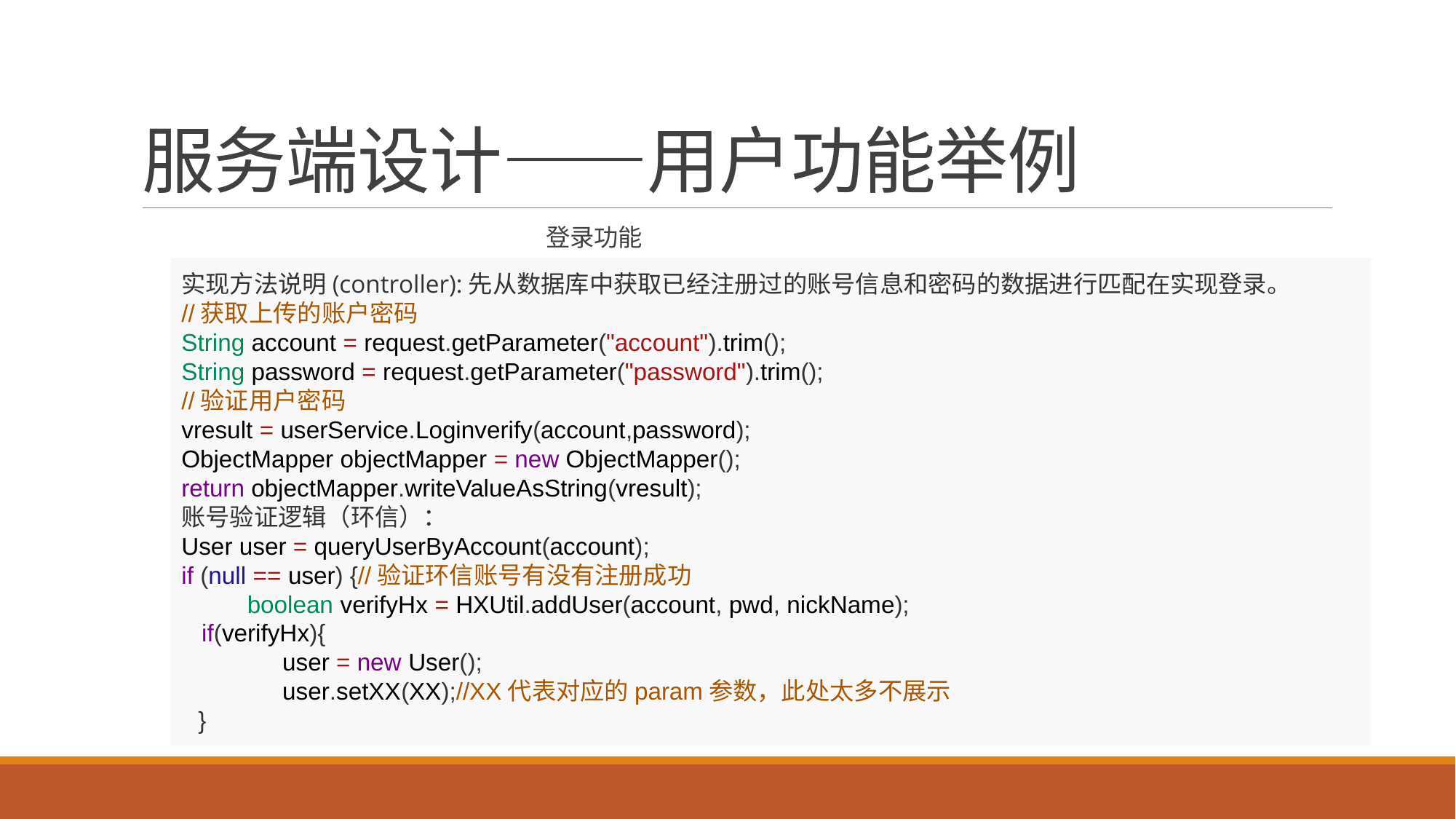

# 服务端设计——用户功能举例
                                                                         登录功能

实现方法说明(controller):先从数据库中获取已经注册过的账号信息和密码的数据进行匹配在实现登录。
//获取上传的账户密码
String account = request.getParameter("account").trim();
String password = request.getParameter("password").trim();
//验证用户密码
vresult = userService.Loginverify(account,password);
ObjectMapper objectMapper = new ObjectMapper();
return objectMapper.writeValueAsString(vresult);
账号验证逻辑（环信）：
User user = queryUserByAccount(account);
if (null == user) {//验证环信账号有没有注册成功
           boolean verifyHx = HXUtil.addUser(account, pwd, nickName);
   if(verifyHx){
               user = new User();
               user.setXX(XX);//XX代表对应的param参数，此处太多不展示
  }